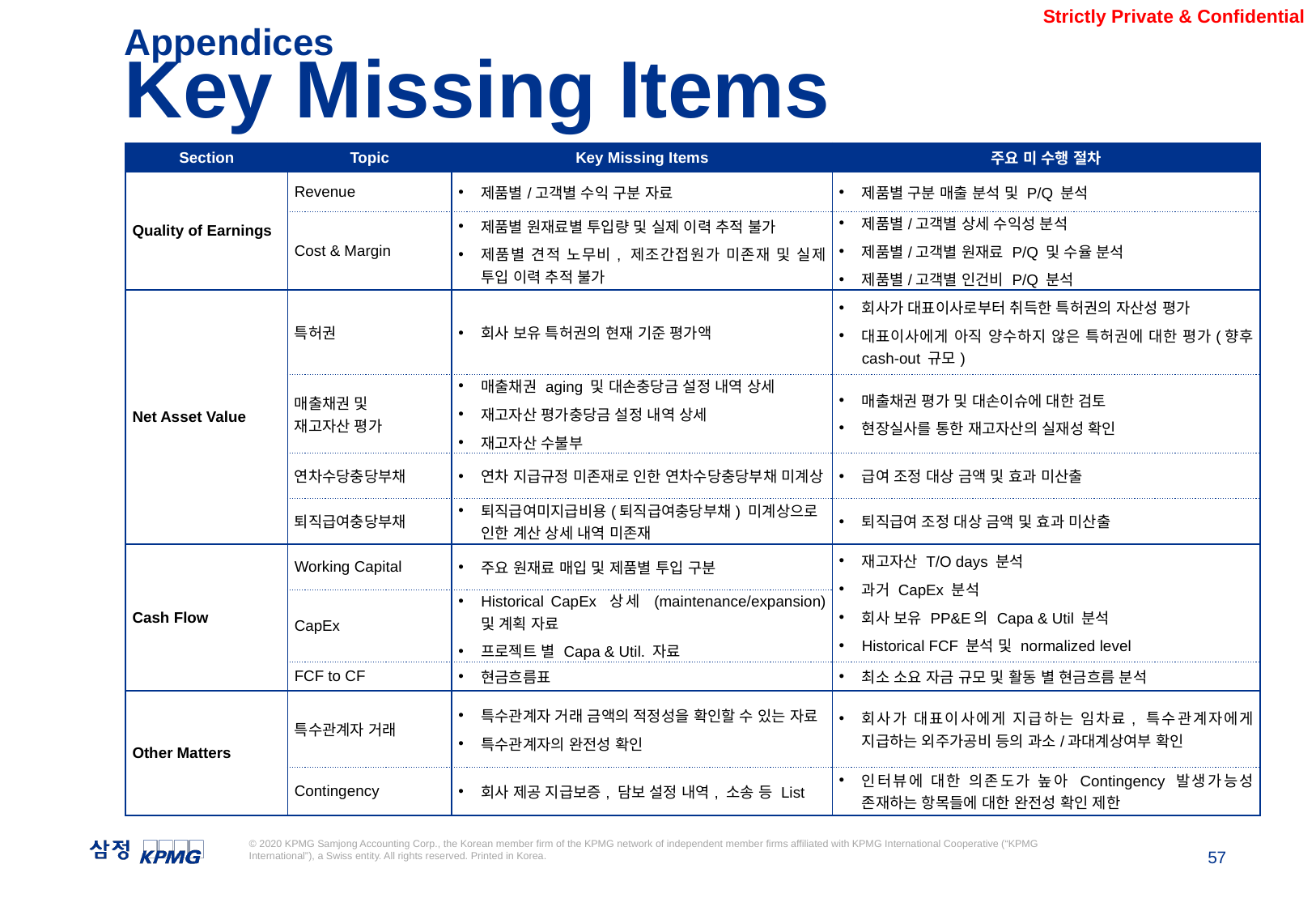

Appendices
Key Missing Items
| Section | Topic | Key Missing Items | 주요 미 수행 절차 |
| --- | --- | --- | --- |
| Quality of Earnings | Revenue | 제품별/고객별 수익 구분 자료 | 제품별 구분 매출 분석 및 P/Q 분석 |
|  | Cost & Margin | 제품별 원재료별 투입량 및 실제 이력 추적 불가 제품별 견적 노무비, 제조간접원가 미존재 및 실제 투입 이력 추적 불가 | 제품별/고객별 상세 수익성 분석 제품별/고객별 원재료 P/Q 및 수율 분석 제품별/고객별 인건비 P/Q 분석 |
| Net Asset Value | 특허권 | 회사 보유 특허권의 현재 기준 평가액 | 회사가 대표이사로부터 취득한 특허권의 자산성 평가 대표이사에게 아직 양수하지 않은 특허권에 대한 평가(향후 cash-out 규모) |
|  | 매출채권 및 재고자산 평가 | 매출채권 aging 및 대손충당금 설정 내역 상세 재고자산 평가충당금 설정 내역 상세 재고자산 수불부 | 매출채권 평가 및 대손이슈에 대한 검토 현장실사를 통한 재고자산의 실재성 확인 |
|  | 연차수당충당부채 | 연차 지급규정 미존재로 인한 연차수당충당부채 미계상 | 급여 조정 대상 금액 및 효과 미산출 |
|  | 퇴직급여충당부채 | 퇴직급여미지급비용(퇴직급여충당부채) 미계상으로 인한 계산 상세 내역 미존재 | 퇴직급여 조정 대상 금액 및 효과 미산출 |
| Cash Flow | Working Capital | 주요 원재료 매입 및 제품별 투입 구분 | 재고자산 T/O days 분석 과거 CapEx 분석 회사 보유 PP&E의 Capa & Util 분석 Historical FCF 분석 및 normalized level |
|  | CapEx | Historical CapEx 상세 (maintenance/expansion) 및 계획 자료 프로젝트 별 Capa & Util. 자료 |  |
|  | FCF to CF | 현금흐름표 | 최소 소요 자금 규모 및 활동 별 현금흐름 분석 |
| Other Matters | 특수관계자 거래 | 특수관계자 거래 금액의 적정성을 확인할 수 있는 자료 특수관계자의 완전성 확인 | 회사가 대표이사에게 지급하는 임차료, 특수관계자에게 지급하는 외주가공비 등의 과소/과대계상여부 확인 |
|  | Contingency | 회사 제공 지급보증, 담보 설정 내역, 소송 등 List | 인터뷰에 대한 의존도가 높아 Contingency 발생가능성 존재하는 항목들에 대한 완전성 확인 제한 |